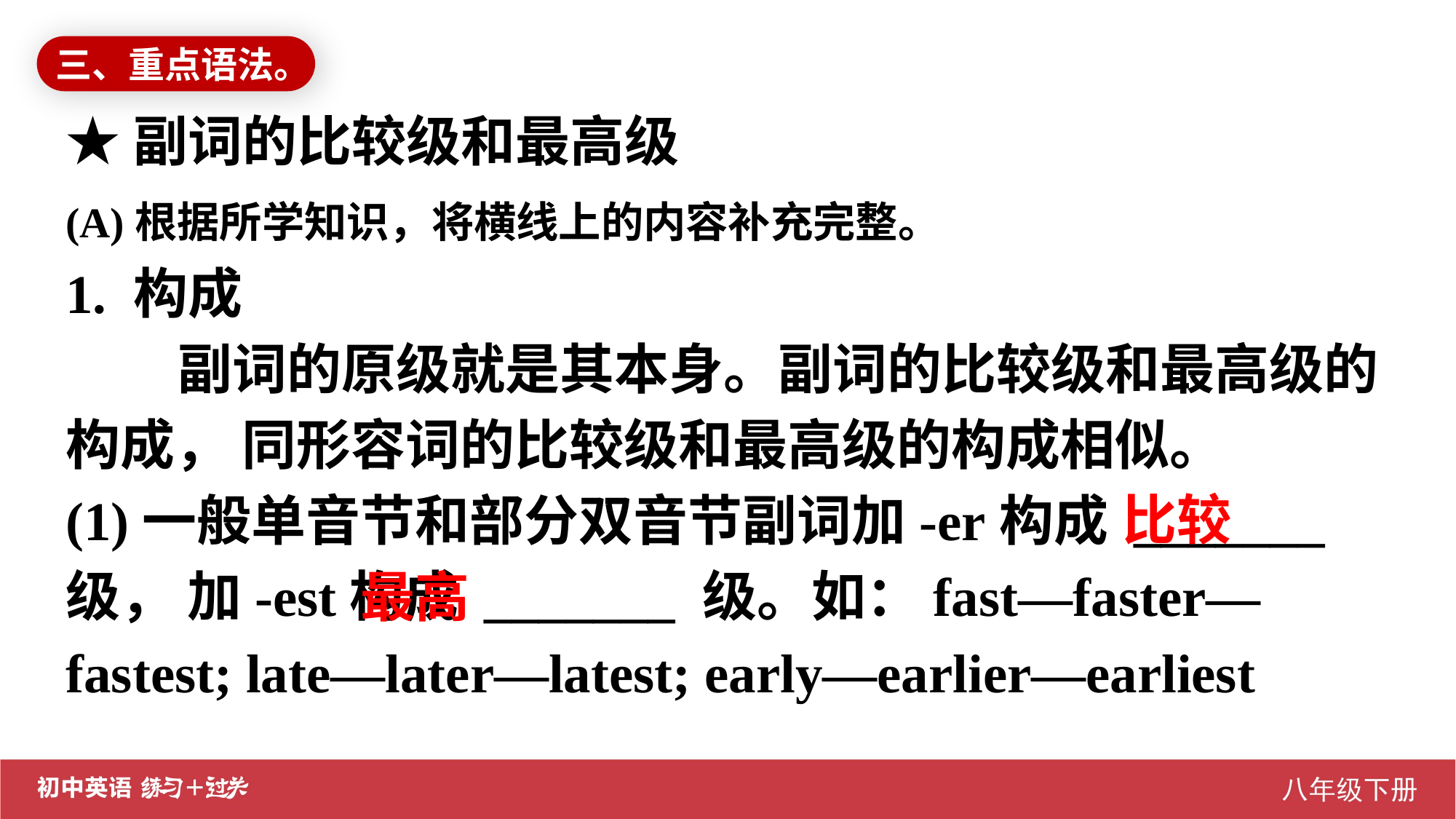

三、重点语法。
★副词的比较级和最高级
(A)根据所学知识，将横线上的内容补充完整。
1. 构成
        副词的原级就是其本身。副词的比较级和最高级的构成， 同形容词的比较级和最高级的构成相似。
(1)一般单音节和部分双音节副词加-er构成 _______ 级， 加-est构成 _______ 级。如：fast—faster—fastest; late—later—latest; early—earlier—earliest
比较
最高